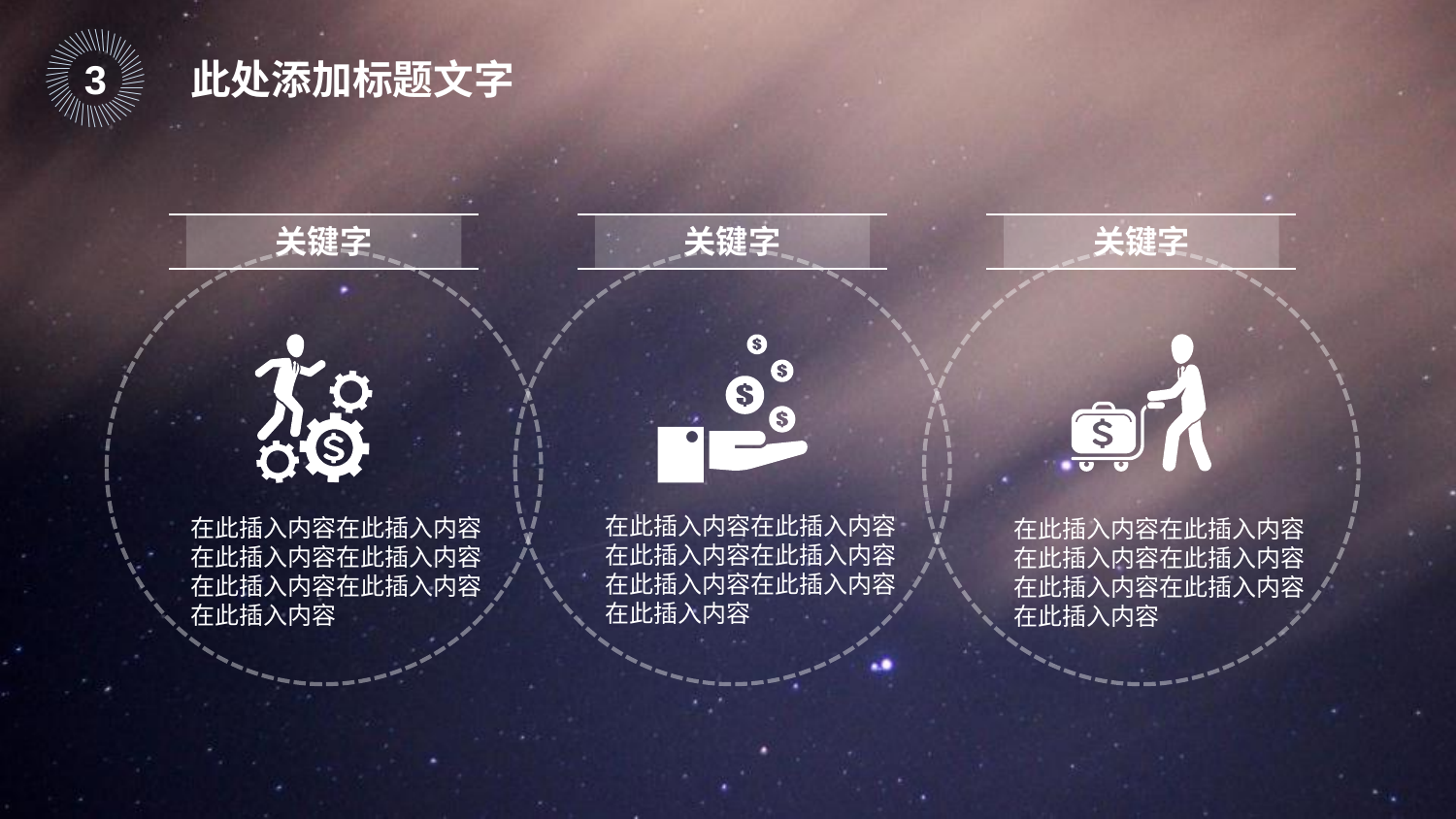

｜
｜
｜
｜
｜
｜
｜
｜
｜
｜
｜
｜
｜
｜
｜
｜
｜
｜
｜
｜
｜
｜
｜
｜
｜
｜
｜
｜
｜
｜
｜
｜
｜
｜
｜
｜
｜
｜
｜
｜
｜
｜
｜
｜
｜
｜
3
此处添加标题文字

关键字

关键字

关键字

在此插入内容在此插入内容
在此插入内容在此插入内容
在此插入内容在此插入内容
在此插入内容

在此插入内容在此插入内容
在此插入内容在此插入内容
在此插入内容在此插入内容
在此插入内容

在此插入内容在此插入内容
在此插入内容在此插入内容
在此插入内容在此插入内容
在此插入内容